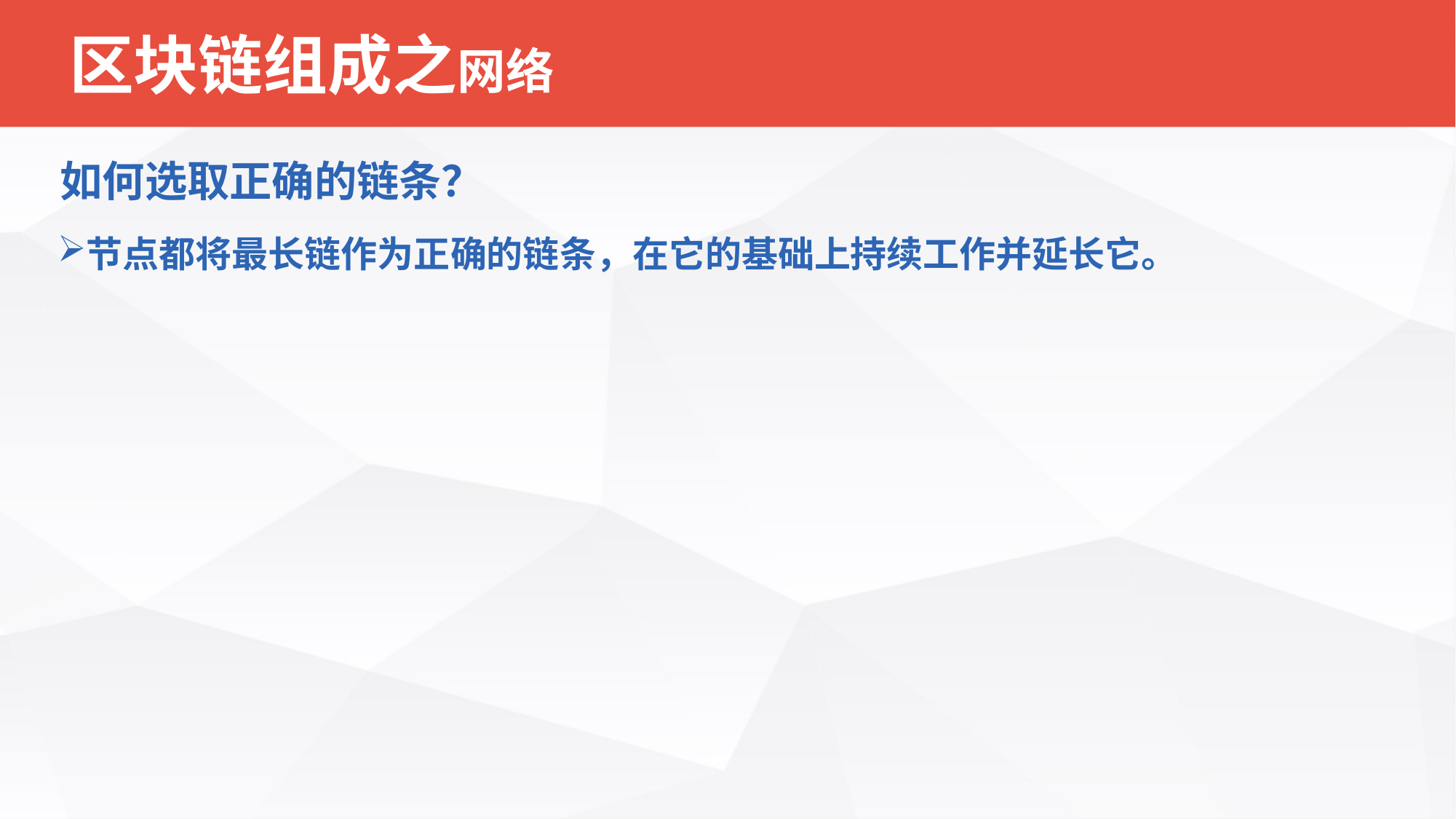

区块链组成之网络

如何选取正确的链条？
节点都将最长链作为正确的链条，在它的基础上持续工作并延长它。